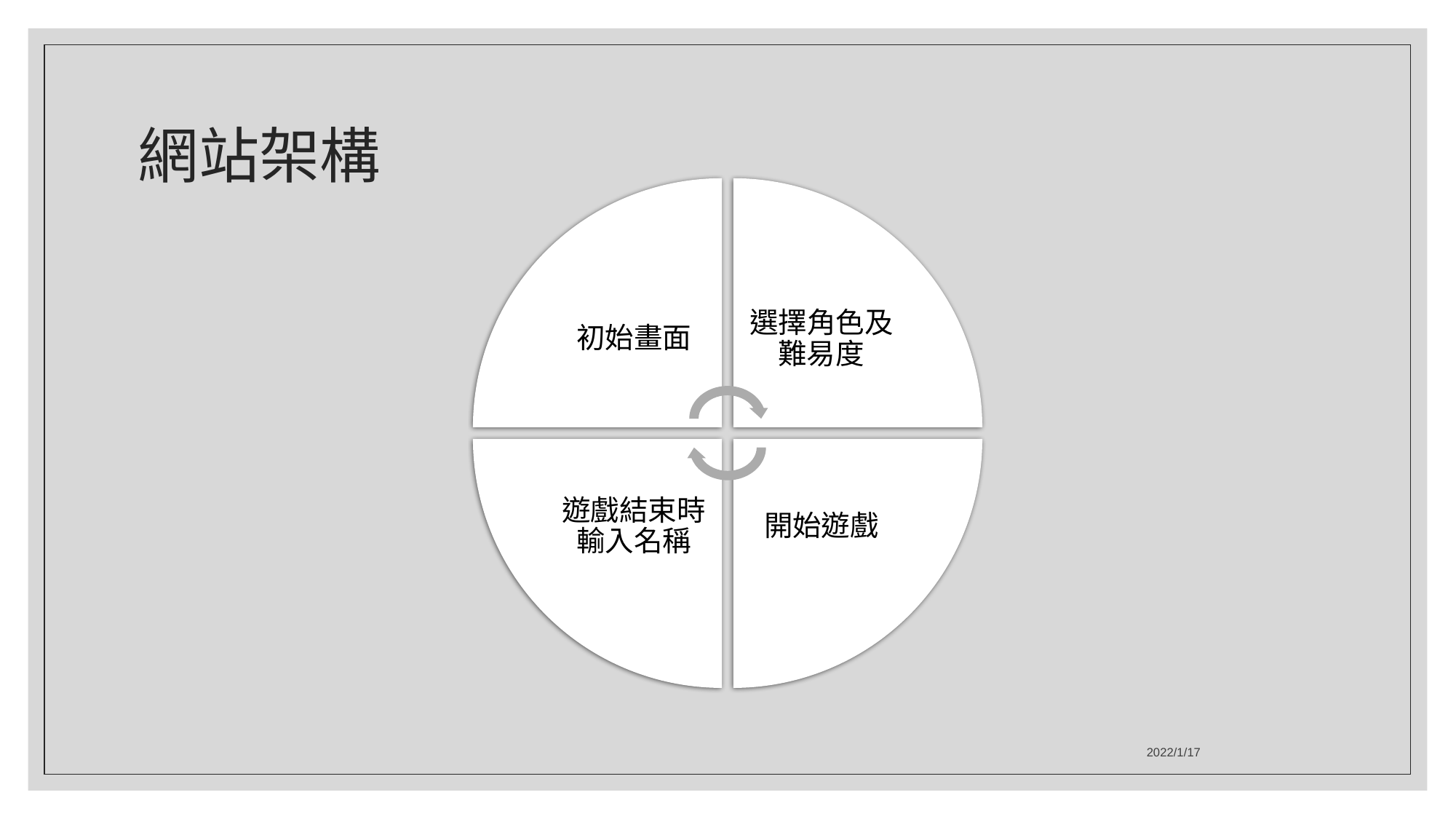

# 網站架構
初始畫面
選擇角色及難易度
開始遊戲
遊戲結束時輸入名稱
2022/1/17